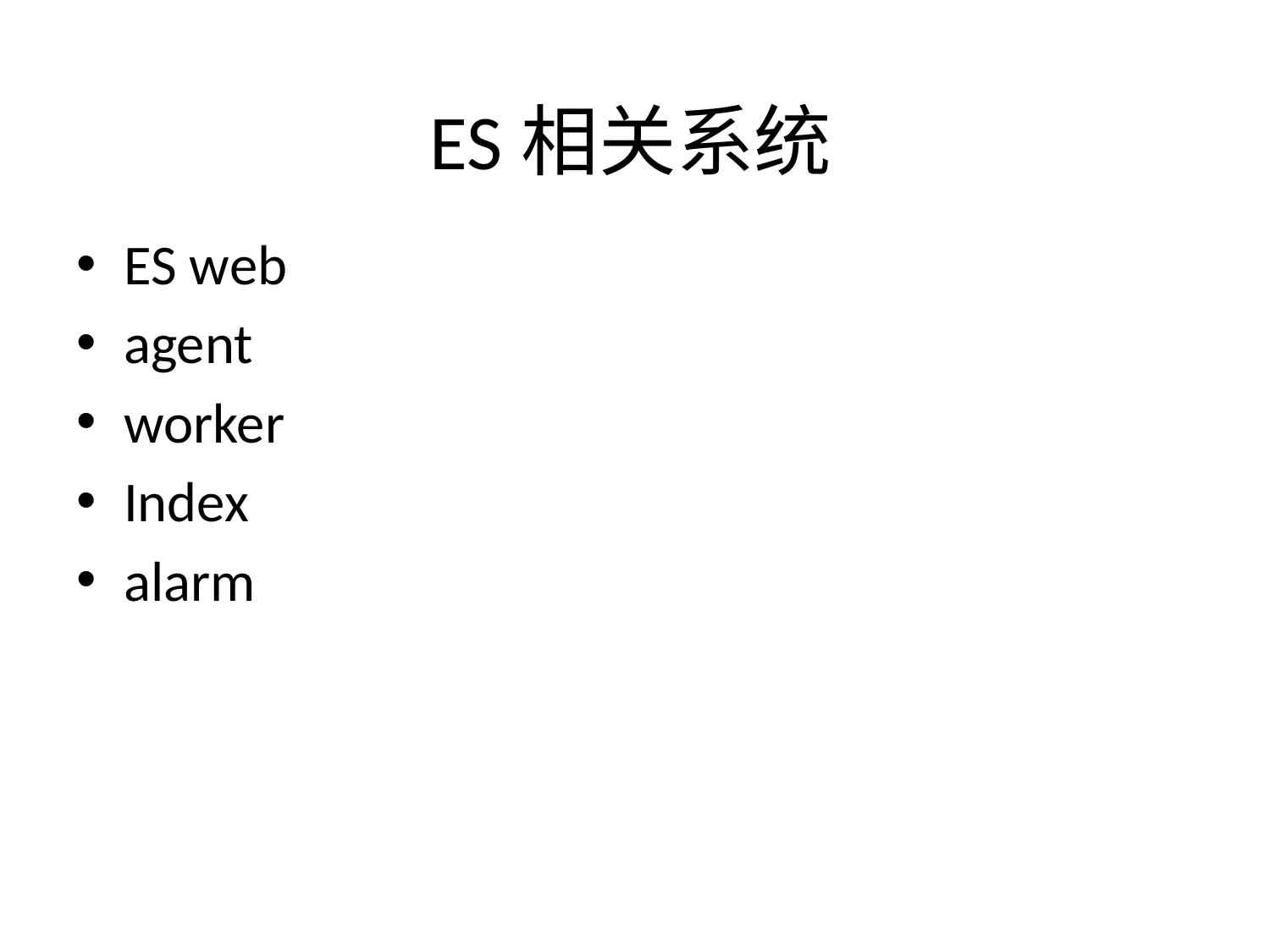

ES相关系统
ES web
agent
worker
Index
alarm